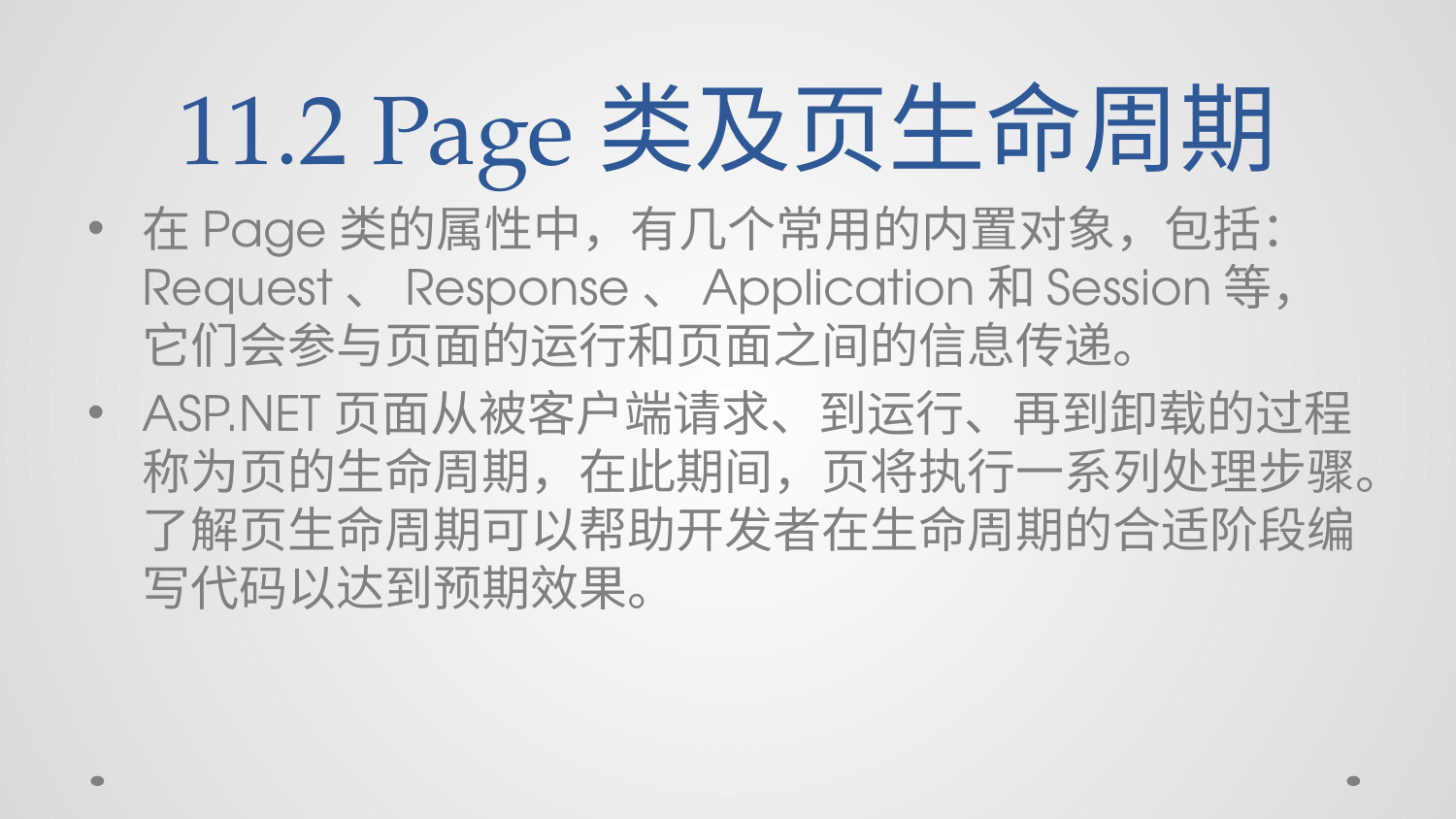

# 11.2 Page类及页生命周期
在Page类的属性中，有几个常用的内置对象，包括：Request、Response、Application和Session等，它们会参与页面的运行和页面之间的信息传递。
ASP.NET页面从被客户端请求、到运行、再到卸载的过程称为页的生命周期，在此期间，页将执行一系列处理步骤。了解页生命周期可以帮助开发者在生命周期的合适阶段编写代码以达到预期效果。